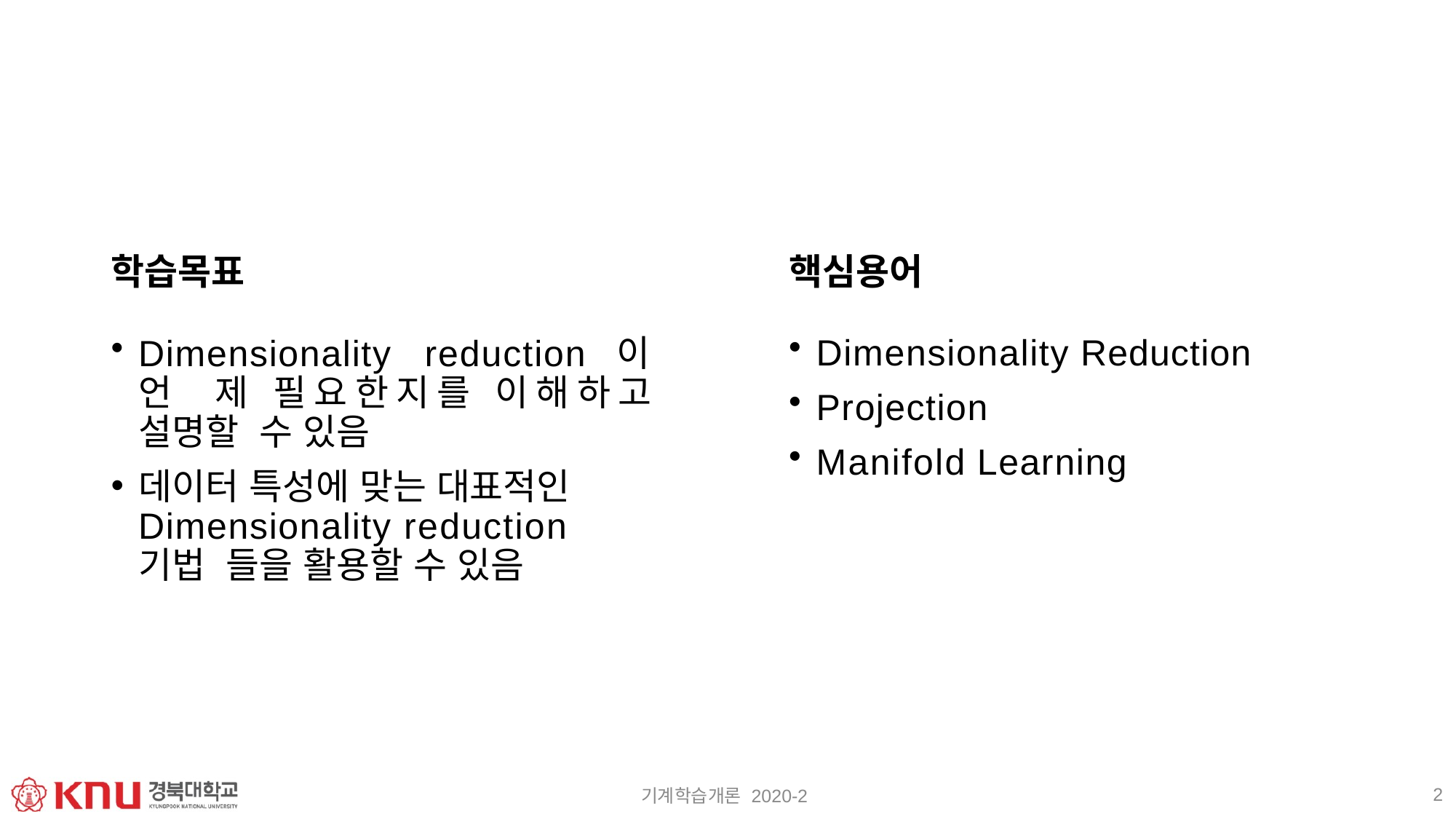

# 학습목표
핵심용어
Dimensionality Reduction
Projection
Manifold Learning
Dimensionality reduction이 언  제 필요한지를 이해하고 설명할  수 있음
데이터 특성에 맞는 대표적인  Dimensionality reduction 기법  들을 활용할 수 있음
2
기계학습개론 2020-2